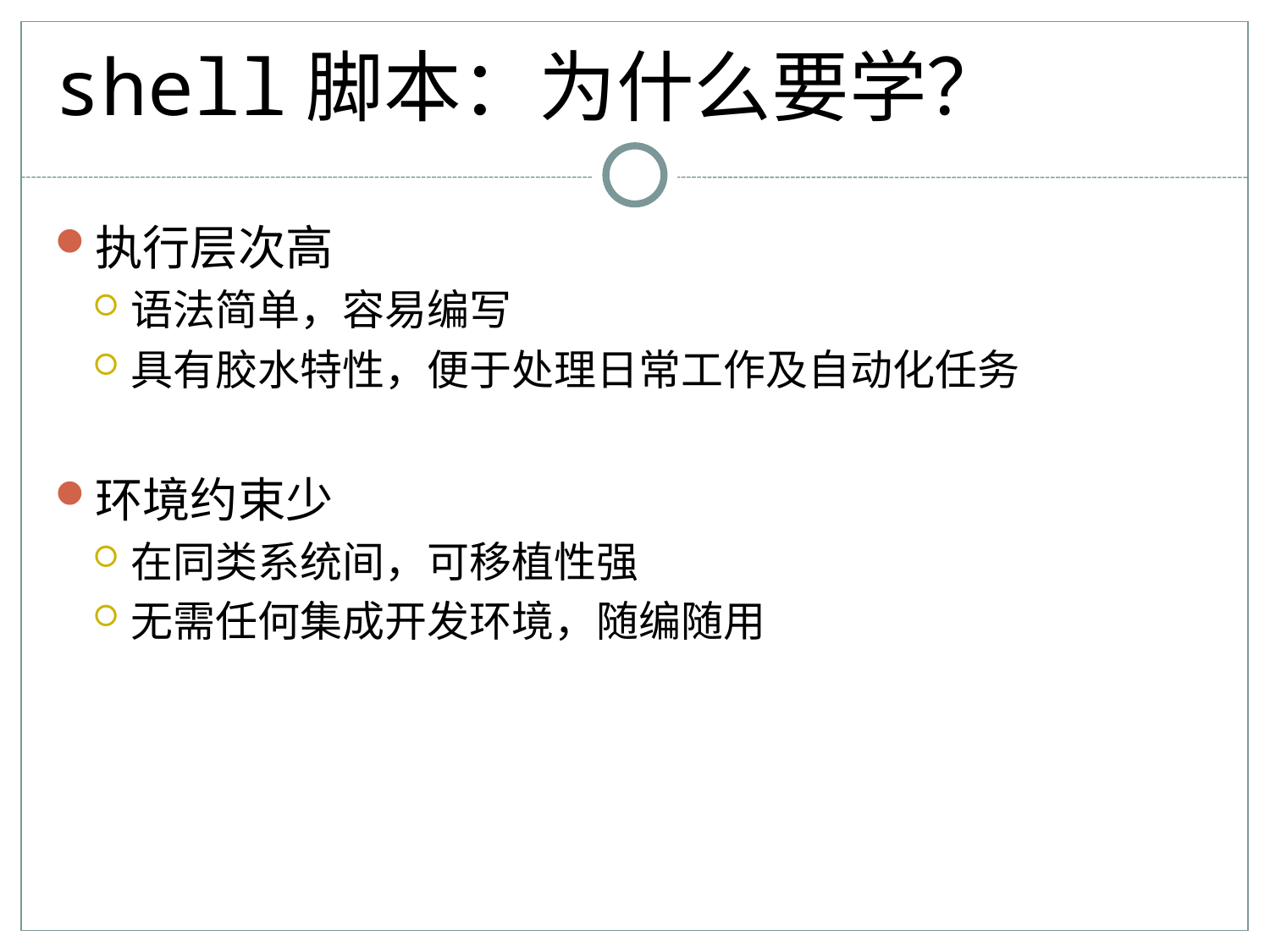

# shell脚本：为什么要学？
执行层次高
语法简单，容易编写
具有胶水特性，便于处理日常工作及自动化任务

环境约束少
在同类系统间，可移植性强
无需任何集成开发环境，随编随用